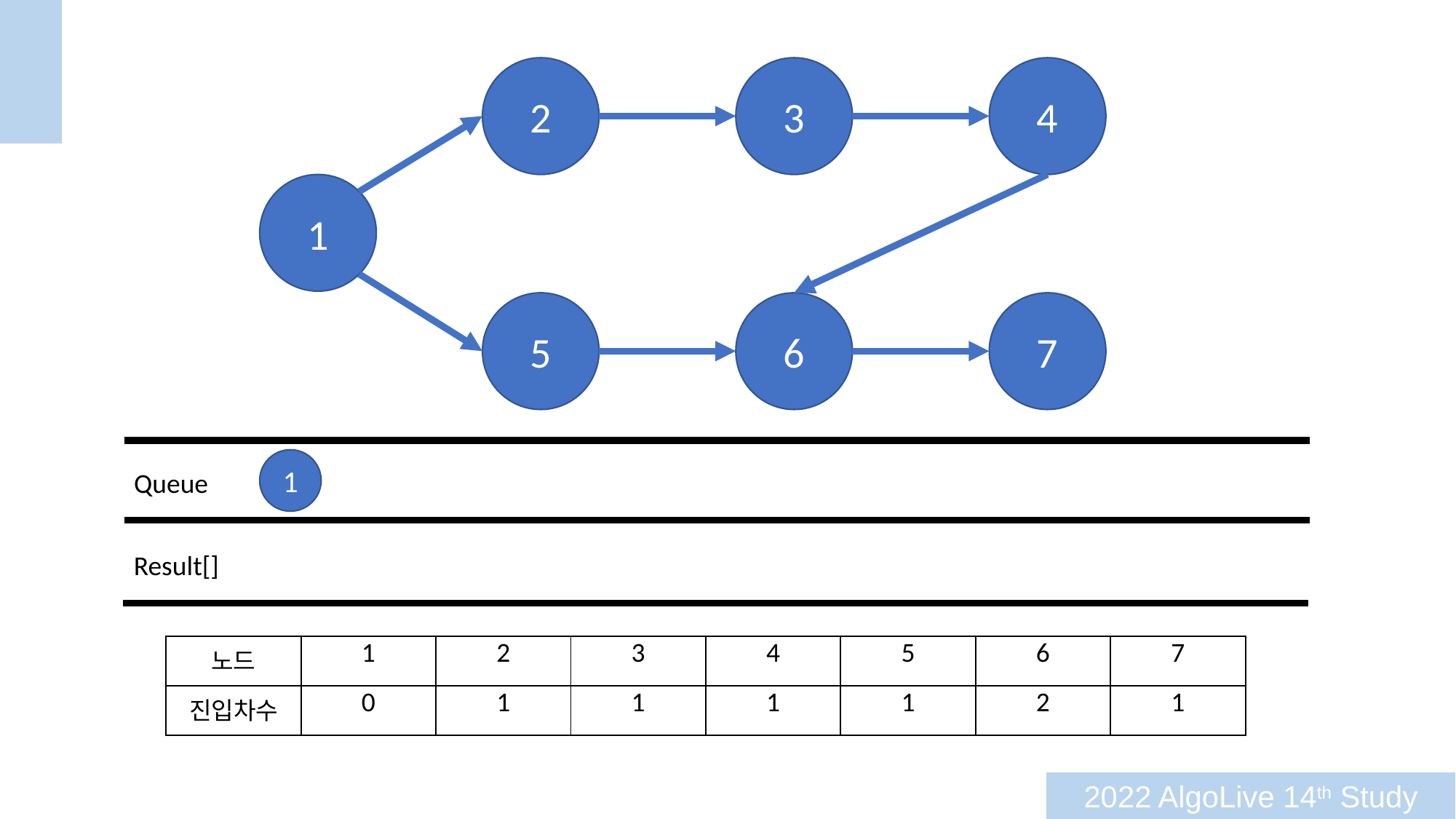

2
3
4
1
5
6
7
1
Queue
Result[]
| 노드 | 1 | 2 | 3 | 4 | 5 | 6 | 7 |
| --- | --- | --- | --- | --- | --- | --- | --- |
| 진입차수 | 0 | 1 | 1 | 1 | 1 | 2 | 1 |